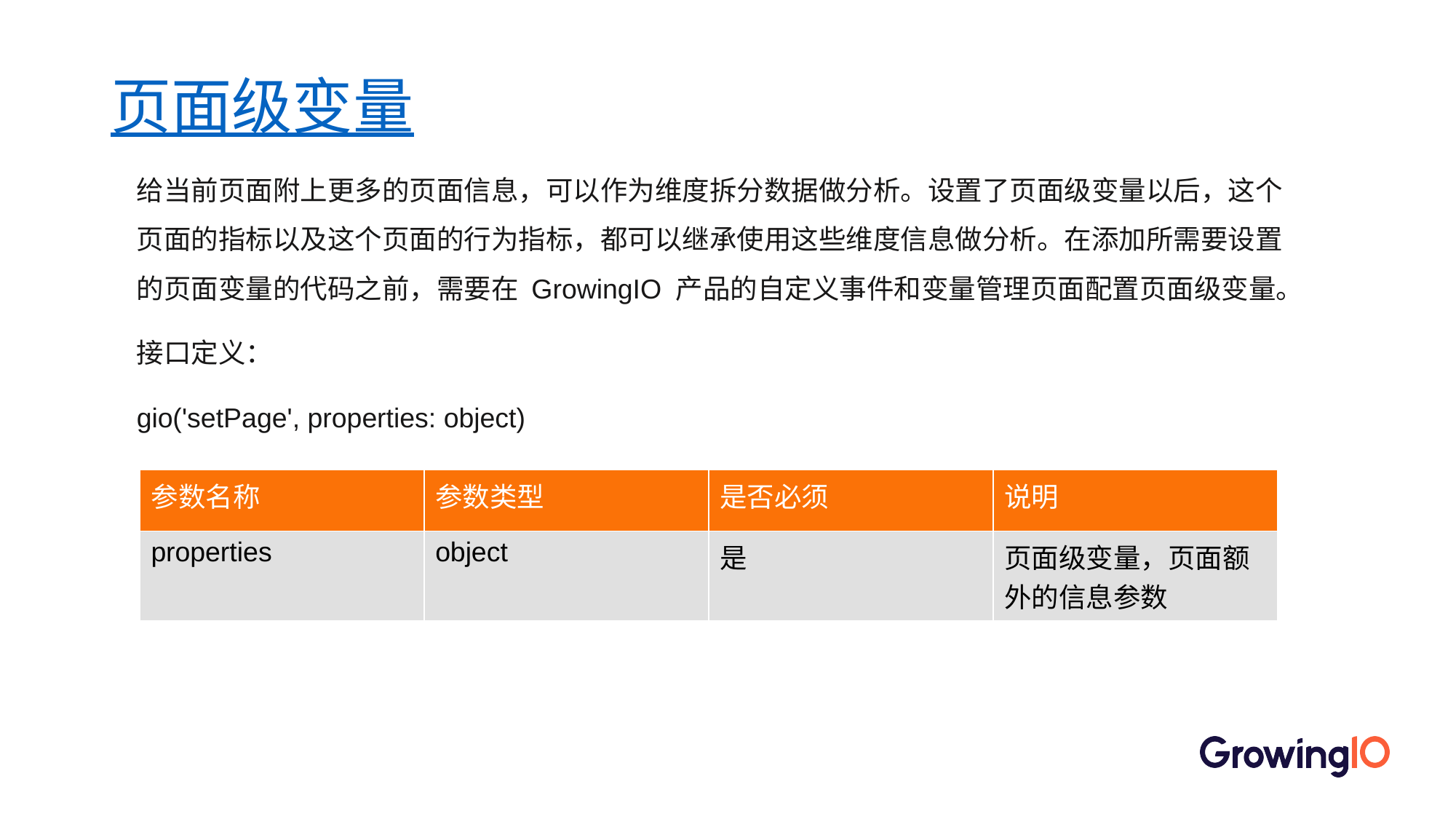

# 页面级变量
给当前页面附上更多的页面信息，可以作为维度拆分数据做分析。设置了页面级变量以后，这个页面的指标以及这个页面的行为指标，都可以继承使用这些维度信息做分析。在添加所需要设置的页面变量的代码之前，需要在 GrowingIO 产品的自定义事件和变量管理页面配置页面级变量。
接口定义：
gio('setPage', properties: object)

| 参数名称 | 参数类型 | 是否必须 | 说明 |
| --- | --- | --- | --- |
| properties | object | 是 | 页面级变量，页面额外的信息参数 |